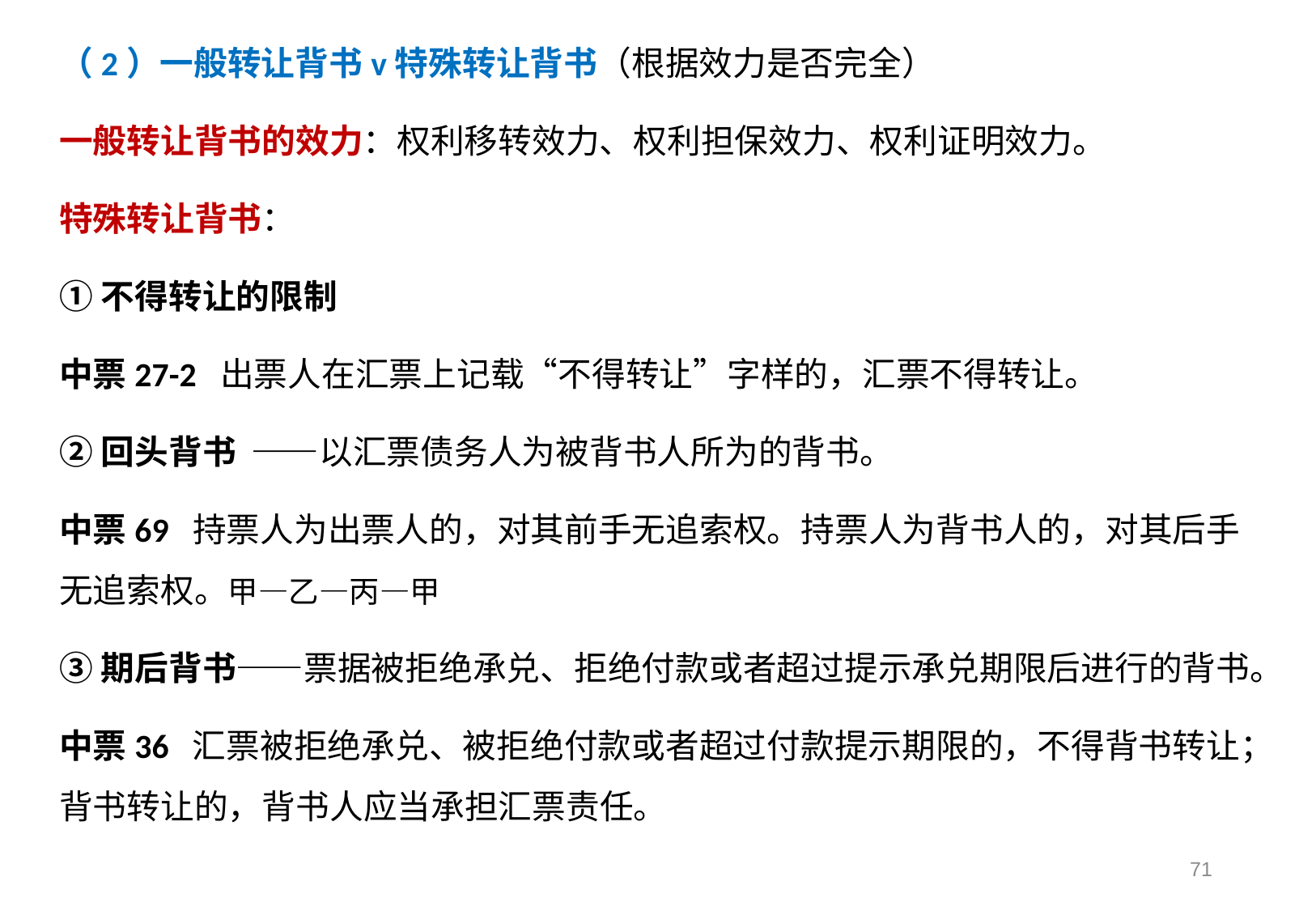

（2）一般转让背书v特殊转让背书（根据效力是否完全）
一般转让背书的效力：权利移转效力、权利担保效力、权利证明效力。
特殊转让背书：
①不得转让的限制
中票27-2  出票人在汇票上记载“不得转让”字样的，汇票不得转让。
②回头背书  ——以汇票债务人为被背书人所为的背书。
中票69  持票人为出票人的，对其前手无追索权。持票人为背书人的，对其后手无追索权。甲—乙—丙—甲
③期后背书——票据被拒绝承兑、拒绝付款或者超过提示承兑期限后进行的背书。
中票36  汇票被拒绝承兑、被拒绝付款或者超过付款提示期限的，不得背书转让；背书转让的，背书人应当承担汇票责任。

71